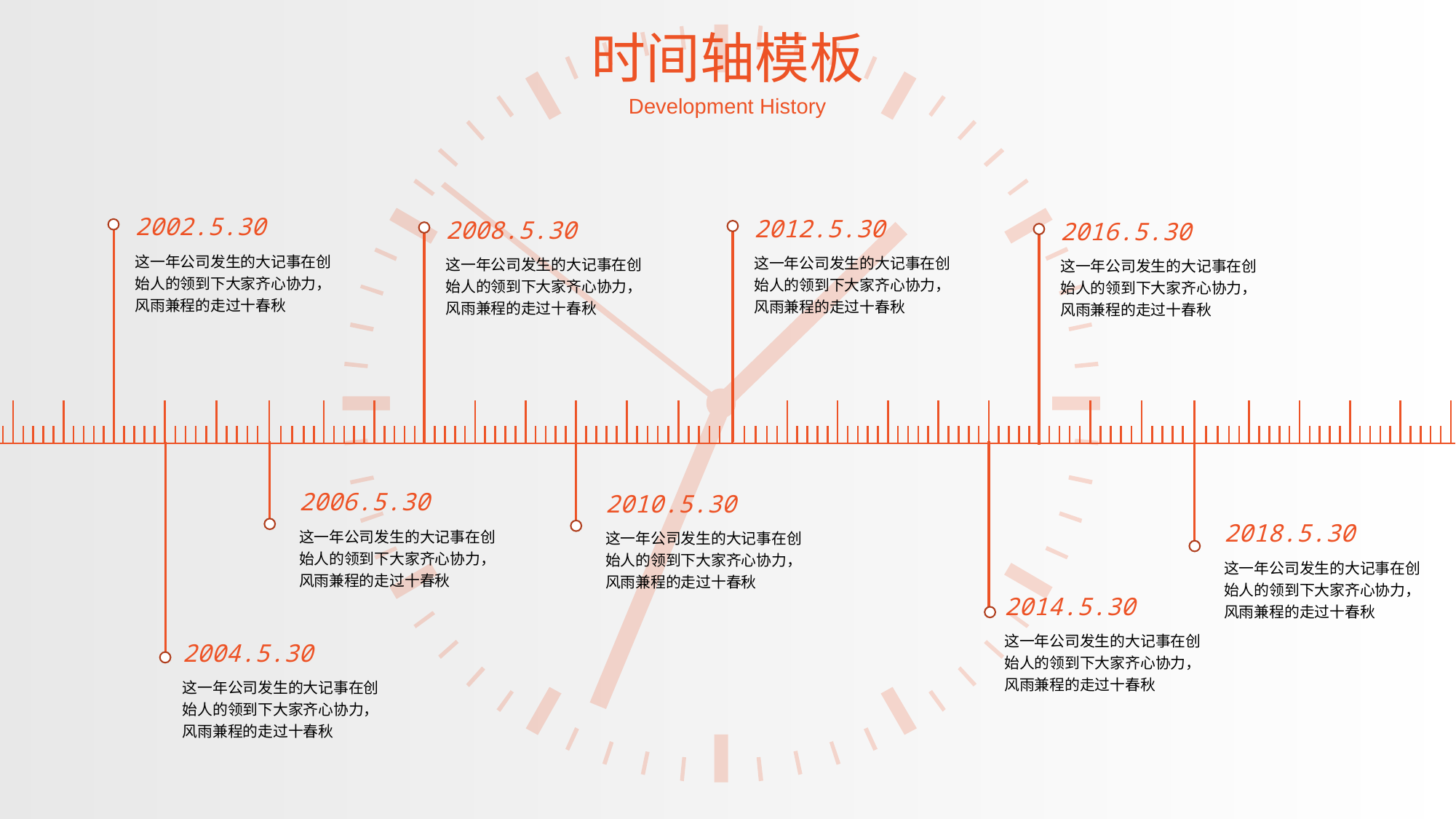

时间轴模板
Development History

2002.5.30
2012.5.30
2008.5.30
2016.5.30

这一年公司发生的大记事在创始人的领到下大家齐心协力，风雨兼程的走过十春秋
这一年公司发生的大记事在创始人的领到下大家齐心协力，风雨兼程的走过十春秋
这一年公司发生的大记事在创始人的领到下大家齐心协力，风雨兼程的走过十春秋
这一年公司发生的大记事在创始人的领到下大家齐心协力，风雨兼程的走过十春秋

2006.5.30
2010.5.30
2018.5.30
这一年公司发生的大记事在创始人的领到下大家齐心协力，风雨兼程的走过十春秋
这一年公司发生的大记事在创始人的领到下大家齐心协力，风雨兼程的走过十春秋
这一年公司发生的大记事在创始人的领到下大家齐心协力，风雨兼程的走过十春秋
2014.5.30
这一年公司发生的大记事在创始人的领到下大家齐心协力，风雨兼程的走过十春秋
2004.5.30
这一年公司发生的大记事在创始人的领到下大家齐心协力，风雨兼程的走过十春秋